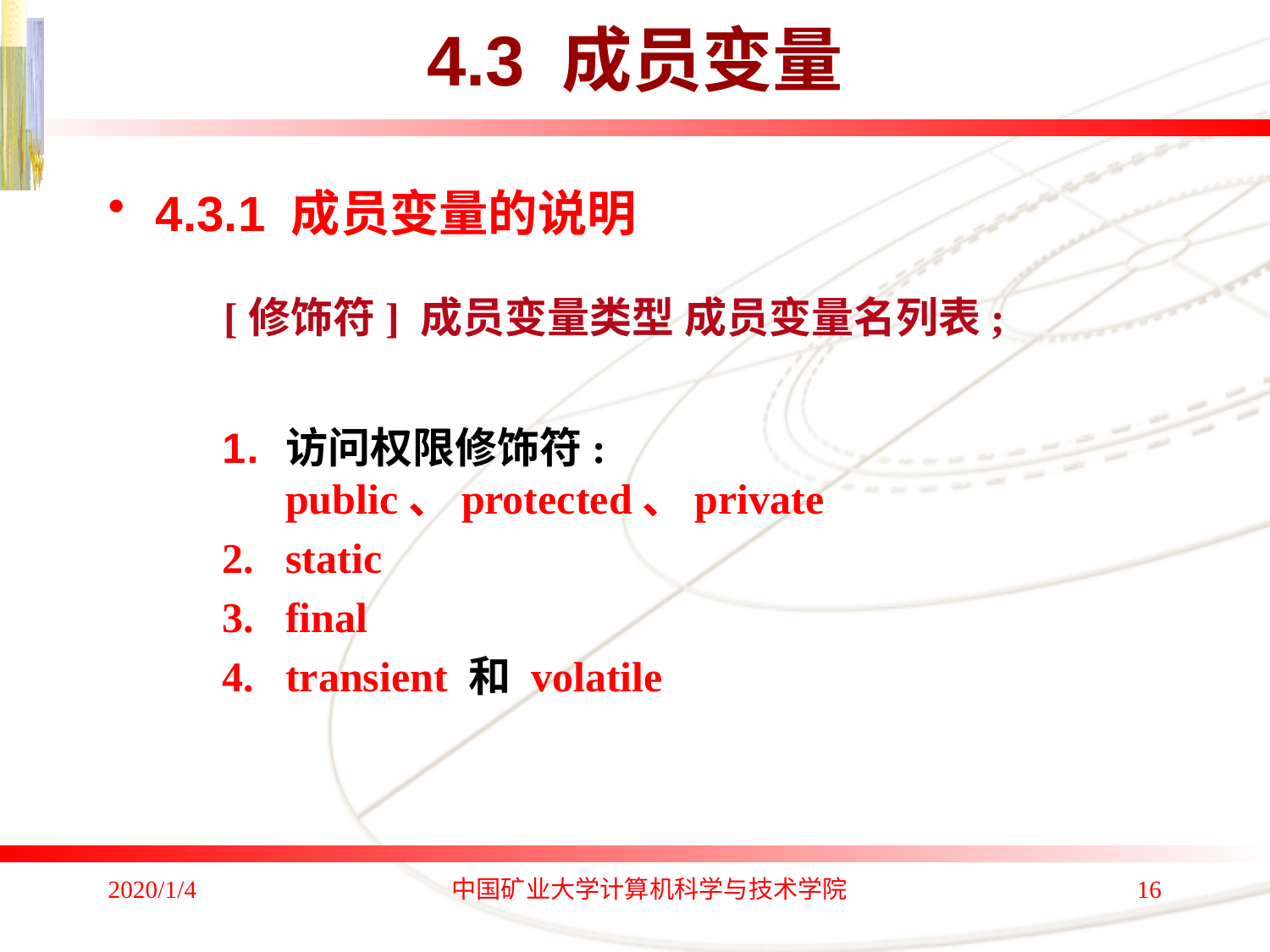

# 4.3 成员变量
4.3.1 成员变量的说明

        [修饰符] 成员变量类型 成员变量名列表;
访问权限修饰符: public、protected、private
static
final
transient 和 volatile

2020/1/4
中国矿业大学计算机科学与技术学院
16